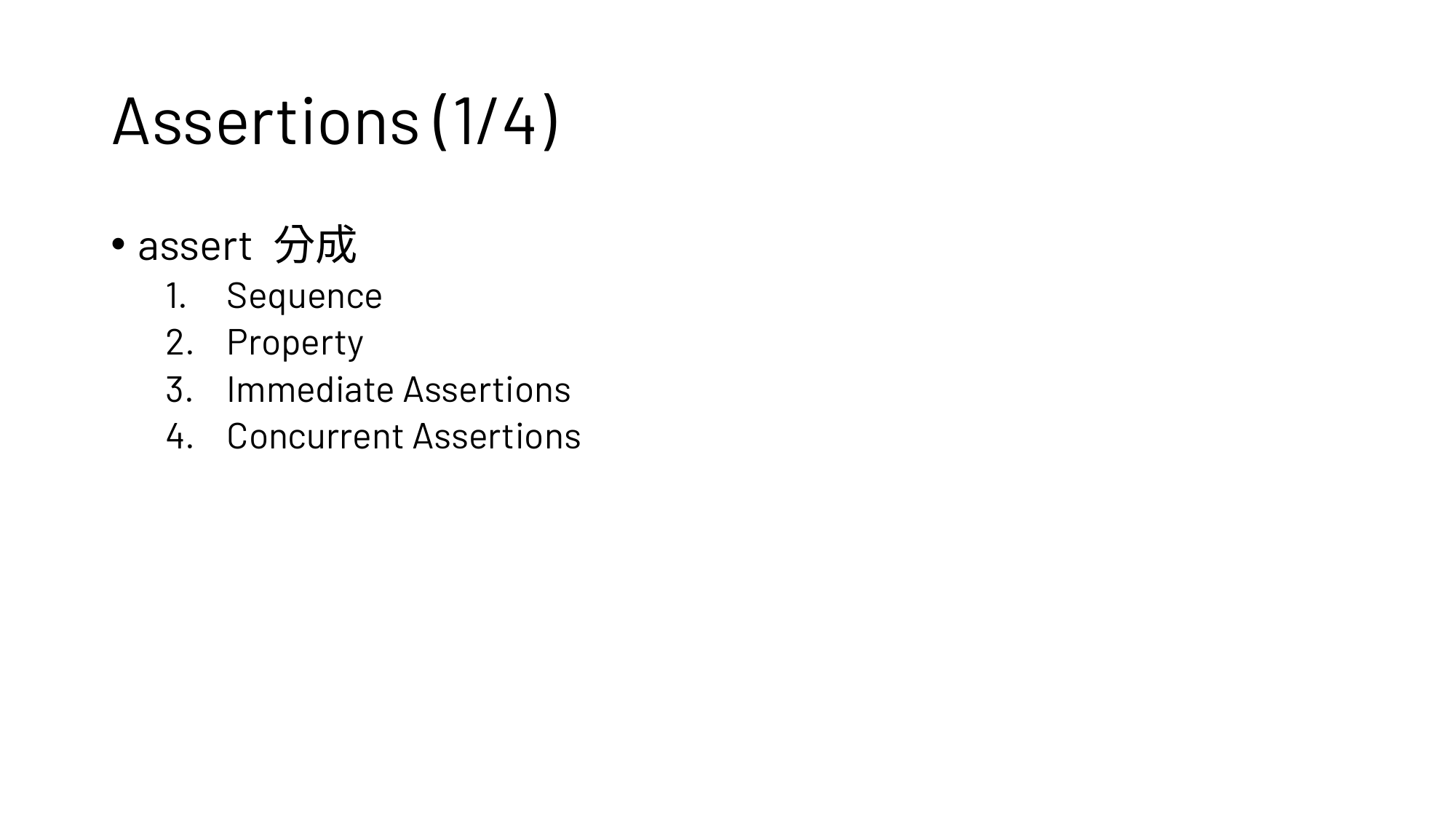

# Assertions (1/4)
assert 分成
Sequence
Property
Immediate Assertions
Concurrent Assertions